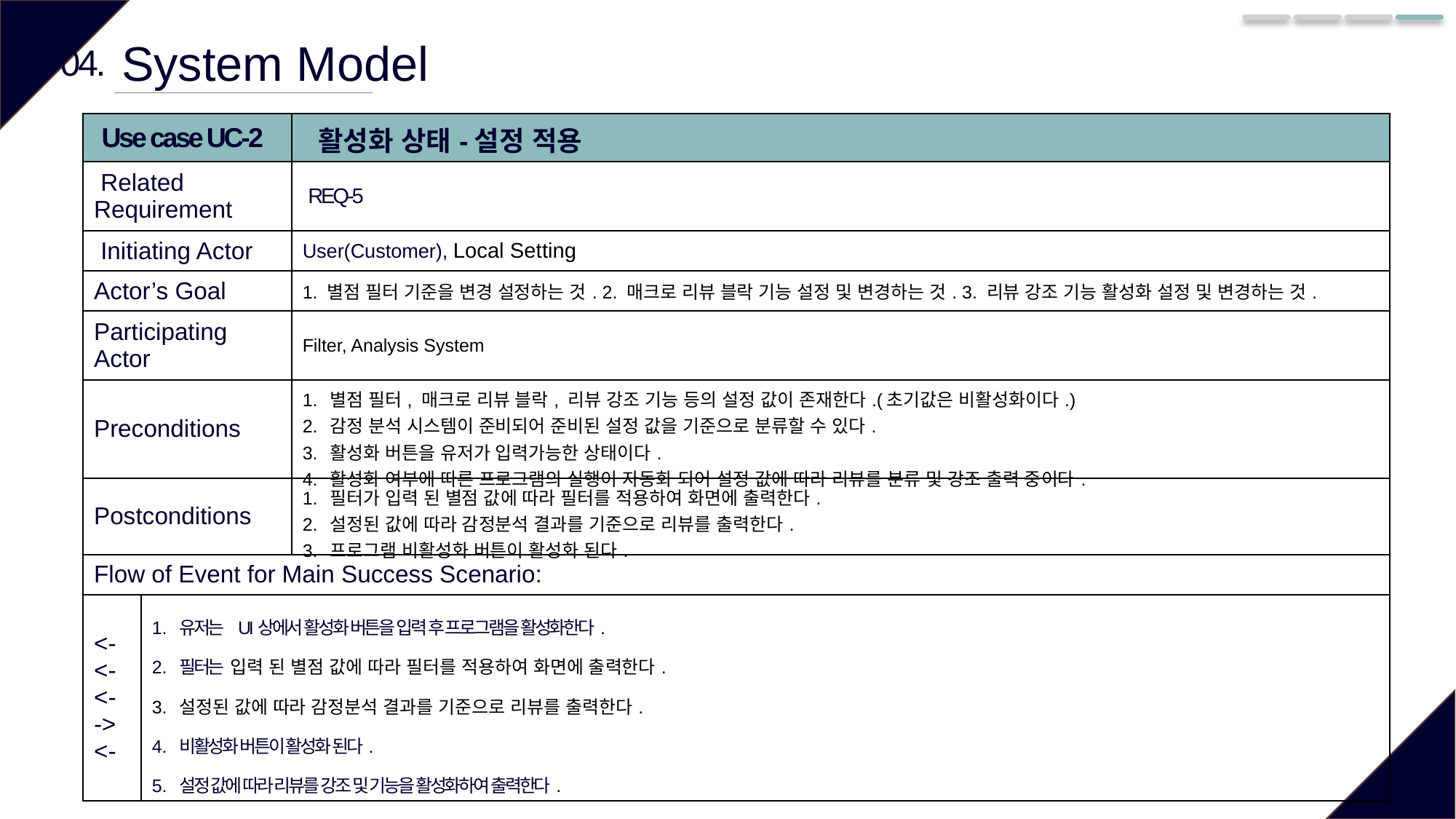

System Model
04.
| Use case UC-2 |  | 활성화 상태-설정 적용 |
| --- | --- | --- |
| Related Requirement |  | REQ-5 |
| Initiating Actor |  | User(Customer), Local Setting |
| Actor’s Goal |  | 1. 별점 필터 기준을 변경 설정하는 것. 2. 매크로 리뷰 블락 기능 설정 및 변경하는 것. 3. 리뷰 강조 기능 활성화 설정 및 변경하는 것. |
| Participating Actor |  | Filter, Analysis System |
| Preconditions |  | 별점 필터, 매크로 리뷰 블락, 리뷰 강조 기능 등의 설정 값이 존재한다.(초기값은 비활성화이다.) 감정 분석 시스템이 준비되어 준비된 설정 값을 기준으로 분류할 수 있다. 활성화 버튼을 유저가 입력가능한 상태이다. 활성화 여부에 따른 프로그램의 실행이 자동화 되어 설정 값에 따라 리뷰를 분류 및 강조 출력 중이다. |
| Postconditions |  | 필터가 입력 된 별점 값에 따라 필터를 적용하여 화면에 출력한다. 설정된 값에 따라 감정분석 결과를 기준으로 리뷰를 출력한다. 프로그램 비활성화 버튼이 활성화 된다. |
| Flow of Event for Main Success Scenario: |  |  |
| <- <- <- -> <- | 유저는 UI상에서 활성화 버튼을 입력 후 프로그램을 활성화한다. 필터는 입력 된 별점 값에 따라 필터를 적용하여 화면에 출력한다. 설정된 값에 따라 감정분석 결과를 기준으로 리뷰를 출력한다. 비활성화 버튼이 활성화 된다. 설정 값에 따라 리뷰를 강조 및 기능을 활성화하여 출력한다. | 1. 유저는 별점 설정 구간을 조작함으로써, 특정 별점 이상, 또는 별점 이하의 리뷰글을 무시하거나 강조할 수 있습니다. 2. 유저는 매크로 리뷰 차단 여부 버튼을 통해 무조건적인 칭찬이 적힌 리뷰글들을 가릴 수 있습니다. 3. 유저는 판단에 도움되는 리뷰글 강조 여부 버튼을 통해 도움되는 리뷰글들을 강조해 눈에 띄게 할 수 있습니다. 4. |